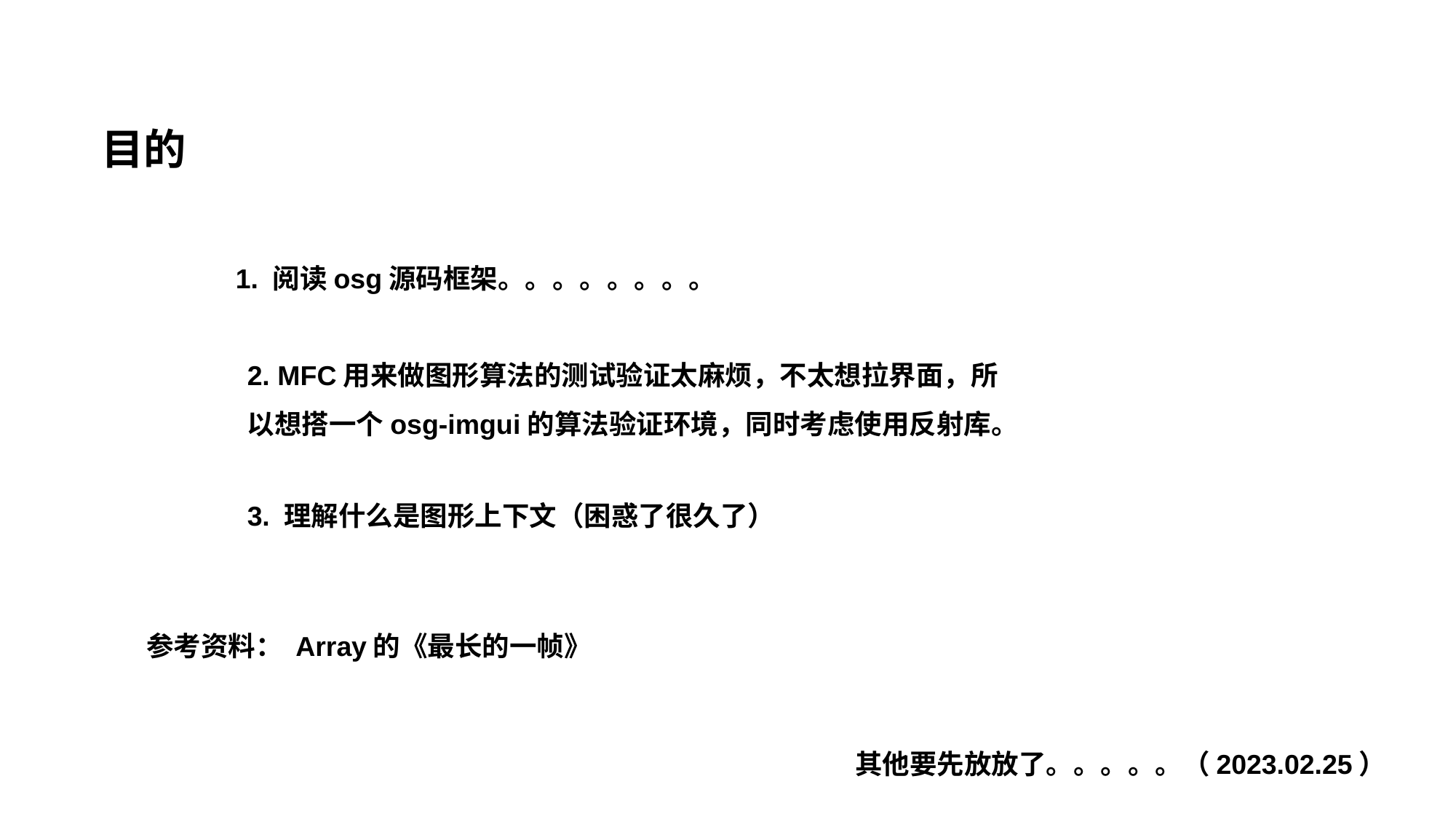

目的
1. 阅读osg源码框架。。。。。。。。
2. MFC用来做图形算法的测试验证太麻烦，不太想拉界面，所以想搭一个osg-imgui的算法验证环境，同时考虑使用反射库。
3. 理解什么是图形上下文（困惑了很久了）
参考资料： Array的《最长的一帧》
其他要先放放了。。。。。（2023.02.25）